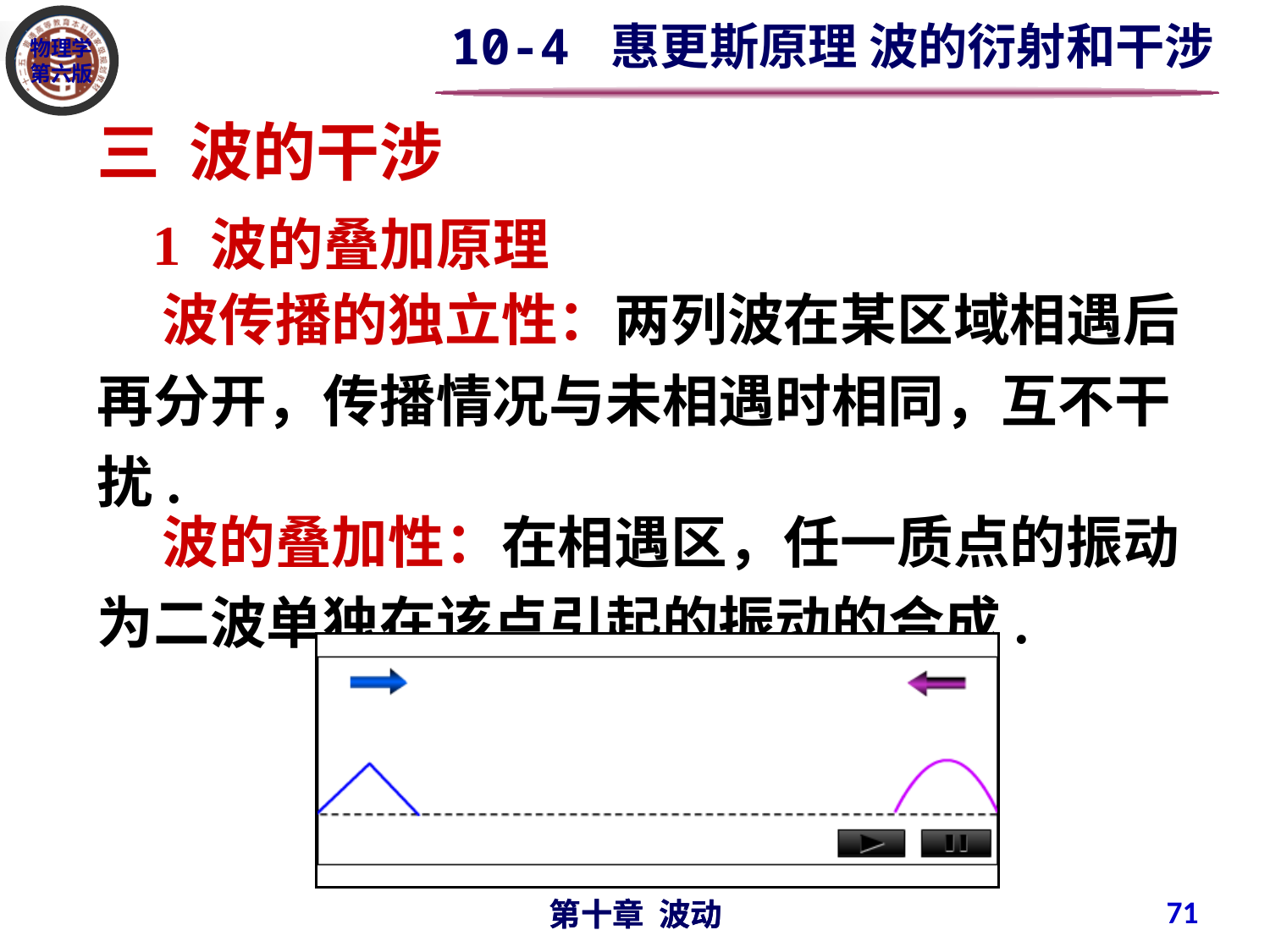

10-4 惠更斯原理 波的衍射和干涉

三  波的干涉
1 波的叠加原理
    波传播的独立性：两列波在某区域相遇后再分开，传播情况与未相遇时相同，互不干扰.
    波的叠加性：在相遇区，任一质点的振动为二波单独在该点引起的振动的合成.
71